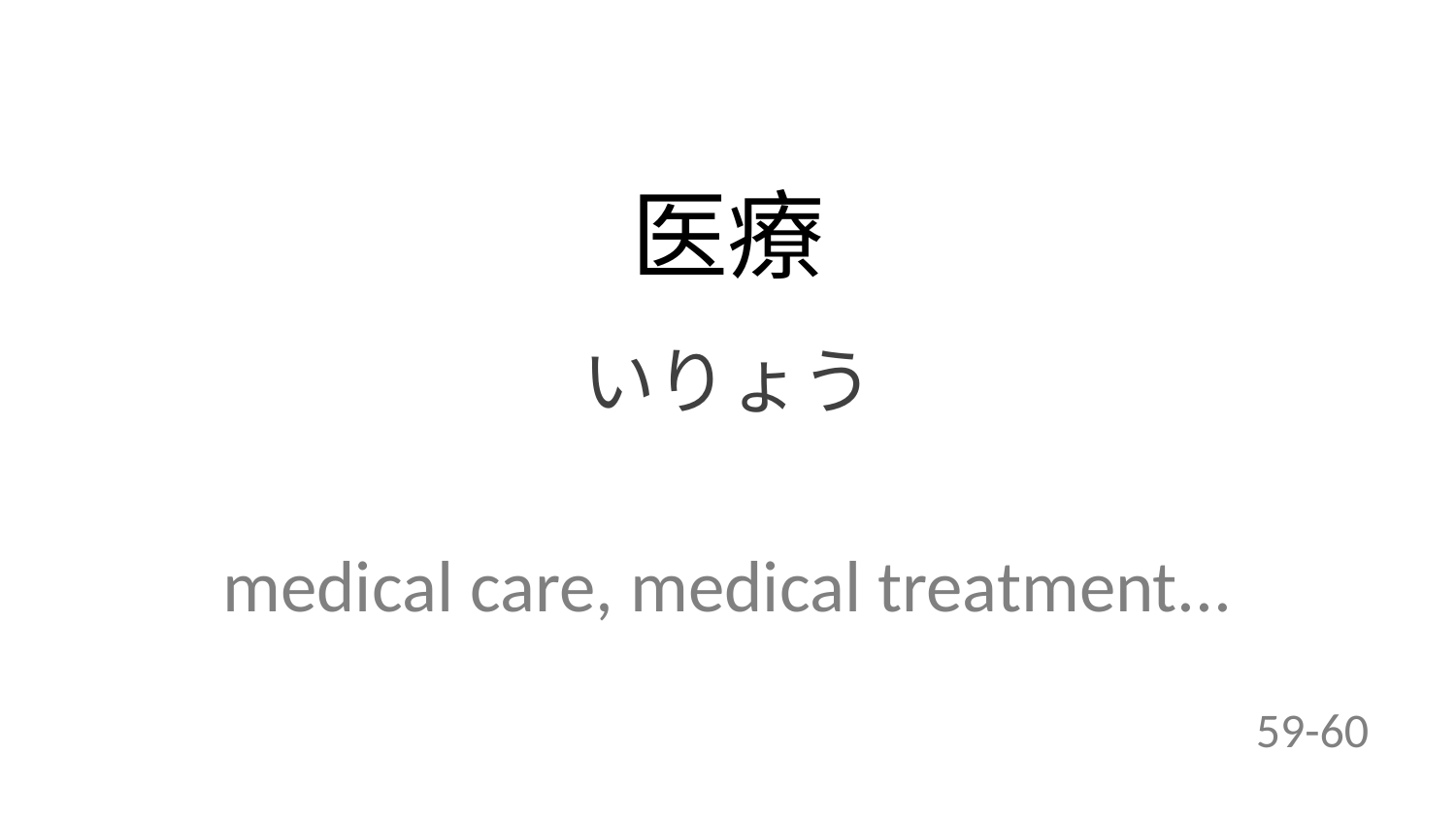

医療

いりょう
medical care, medical treatment...
59-60